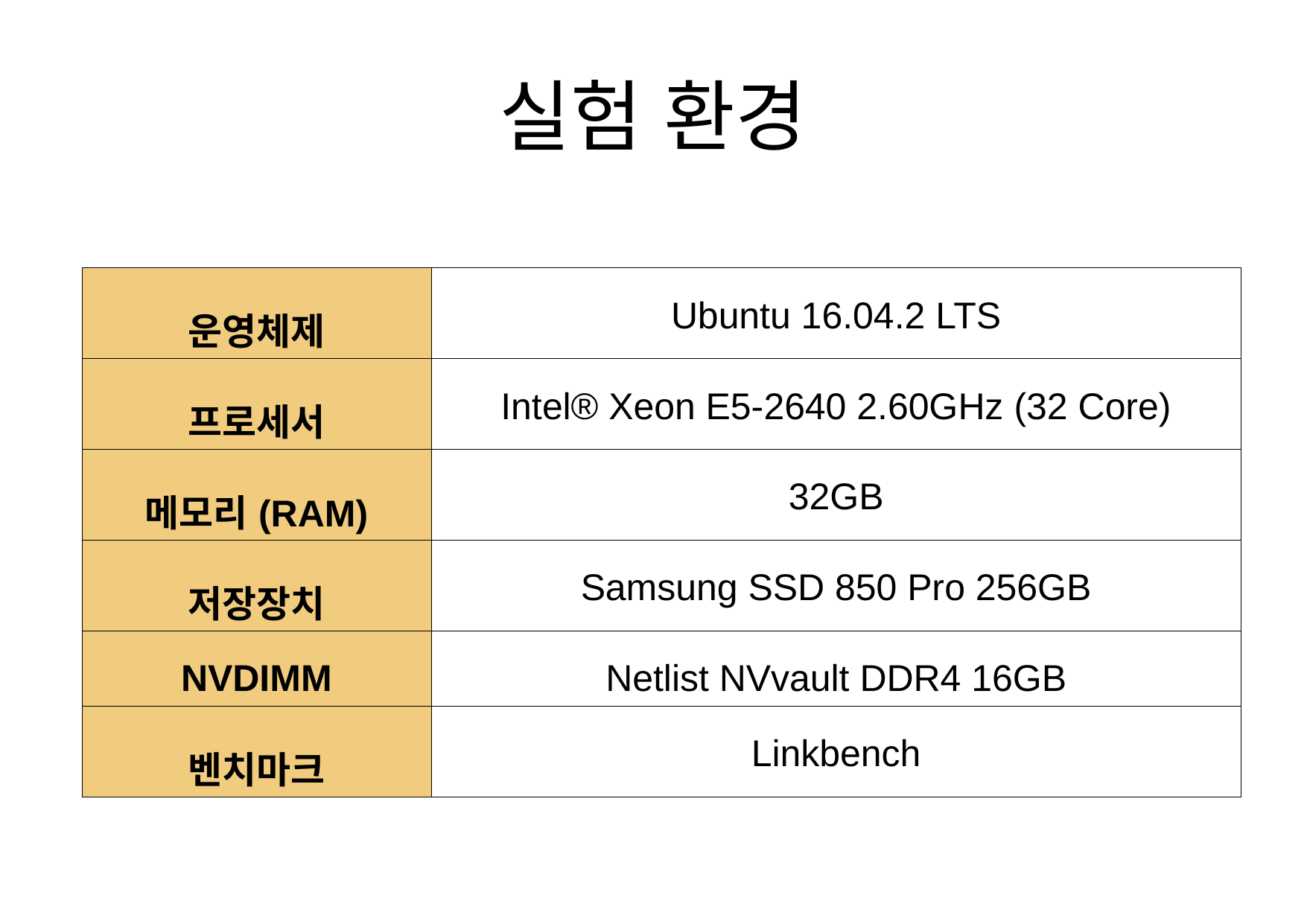

# 실험 환경
| 운영체제 | Ubuntu 16.04.2 LTS |
| --- | --- |
| 프로세서 | Intel® Xeon E5-2640 2.60GHz (32 Core) |
| 메모리(RAM) | 32GB |
| 저장장치 | Samsung SSD 850 Pro 256GB |
| NVDIMM | Netlist NVvault DDR4 16GB |
| 벤치마크 | Linkbench |